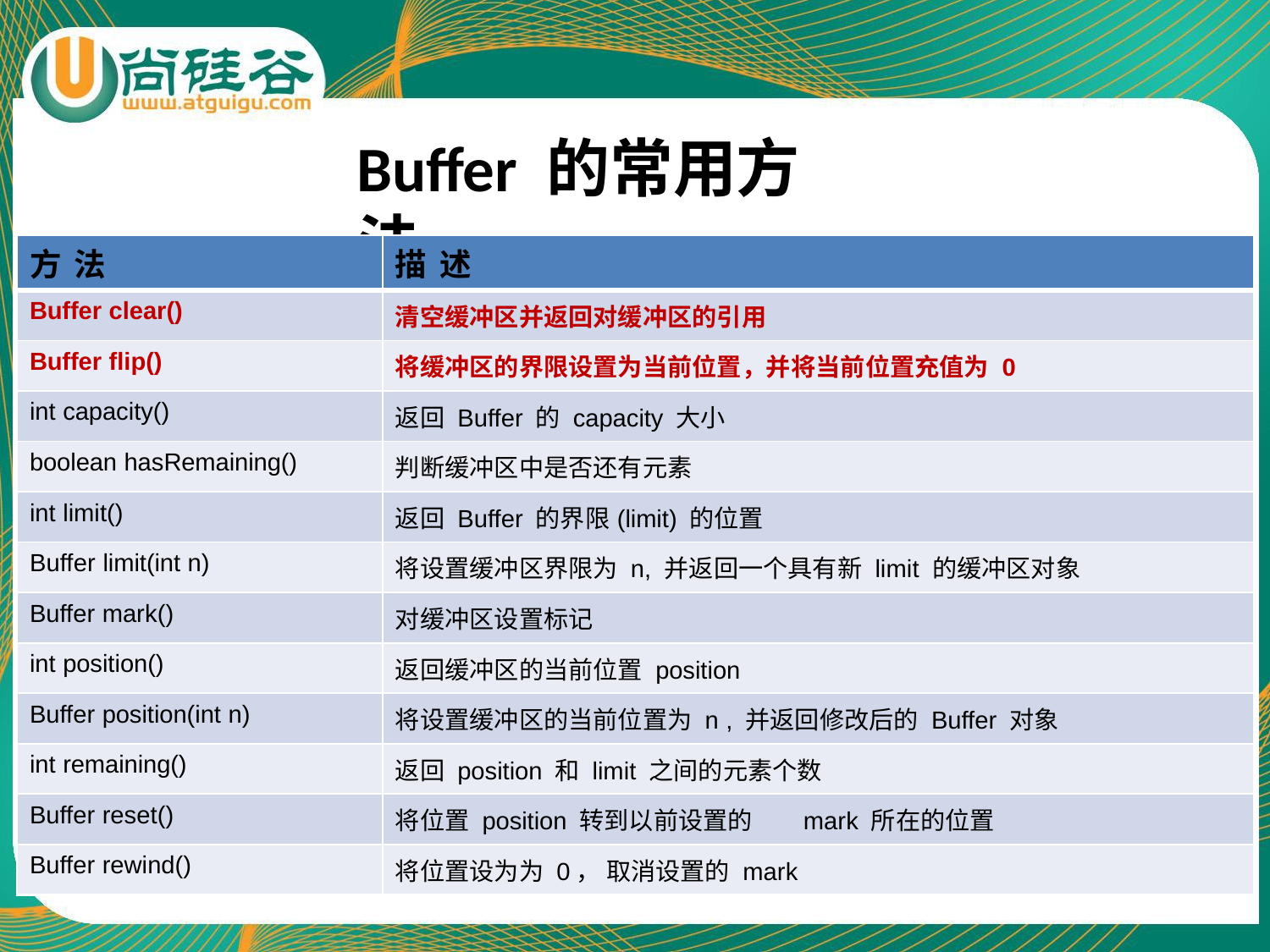

# Buffer 的常用方法
| 方 法 | 描 述 |
| --- | --- |
| Buffer clear() | 清空缓冲区并返回对缓冲区的引用 |
| Buffer flip() | 将缓冲区的界限设置为当前位置，并将当前位置充值为 0 |
| int capacity() | 返回 Buffer 的 capacity 大小 |
| boolean hasRemaining() | 判断缓冲区中是否还有元素 |
| int limit() | 返回 Buffer 的界限(limit) 的位置 |
| Buffer limit(int n) | 将设置缓冲区界限为 n, 并返回一个具有新 limit 的缓冲区对象 |
| Buffer mark() | 对缓冲区设置标记 |
| int position() | 返回缓冲区的当前位置 position |
| Buffer position(int n) | 将设置缓冲区的当前位置为 n , 并返回修改后的 Buffer 对象 |
| int remaining() | 返回 position 和 limit 之间的元素个数 |
| Buffer reset() | 将位置 position 转到以前设置的 mark 所在的位置 |
| Buffer rewind() | 将位置设为为 0， 取消设置的 mark |